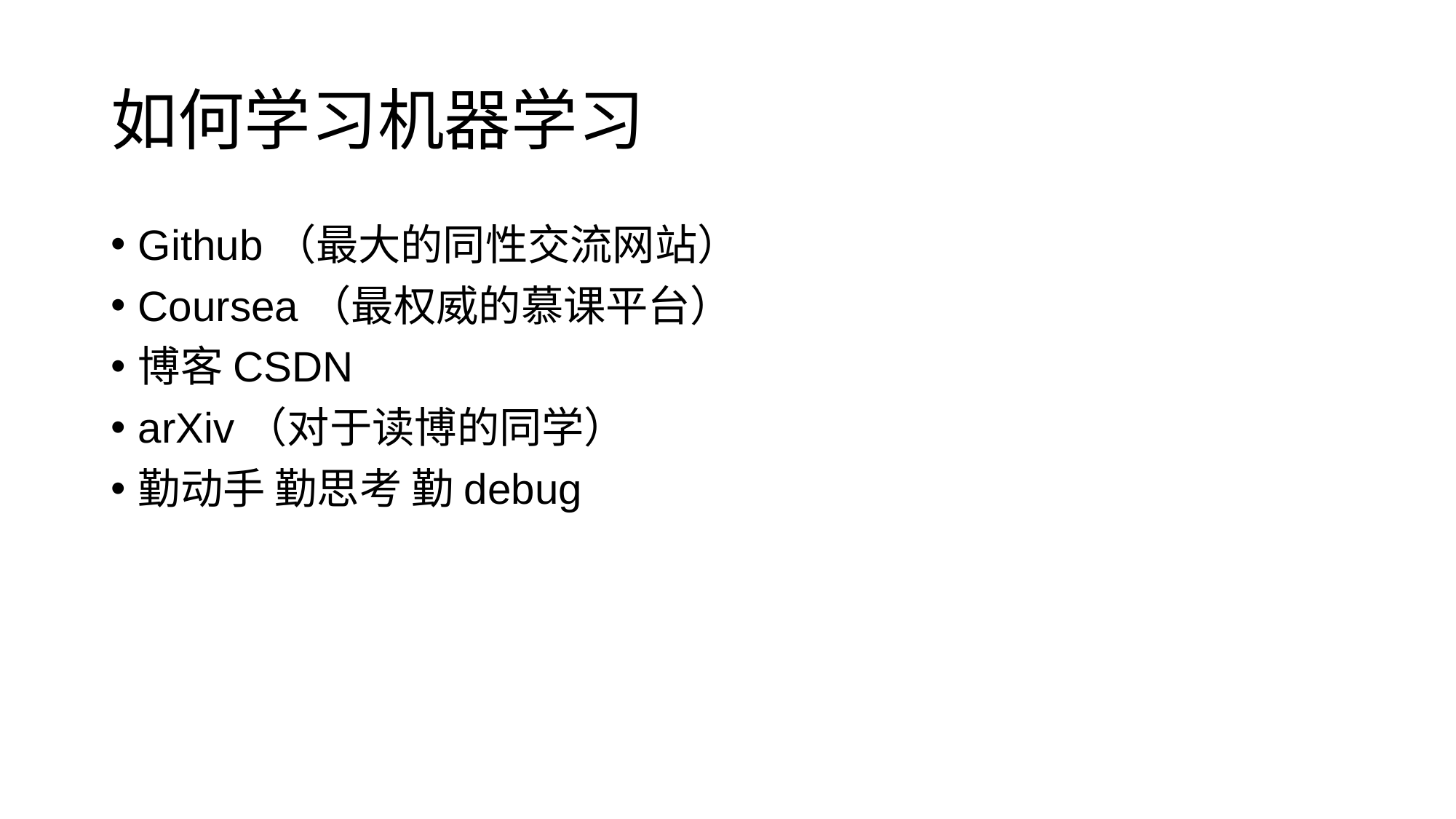

# 如何学习机器学习
Github（最大的同性交流网站）
Coursea（最权威的慕课平台）
博客CSDN
arXiv（对于读博的同学）
勤动手 勤思考 勤debug